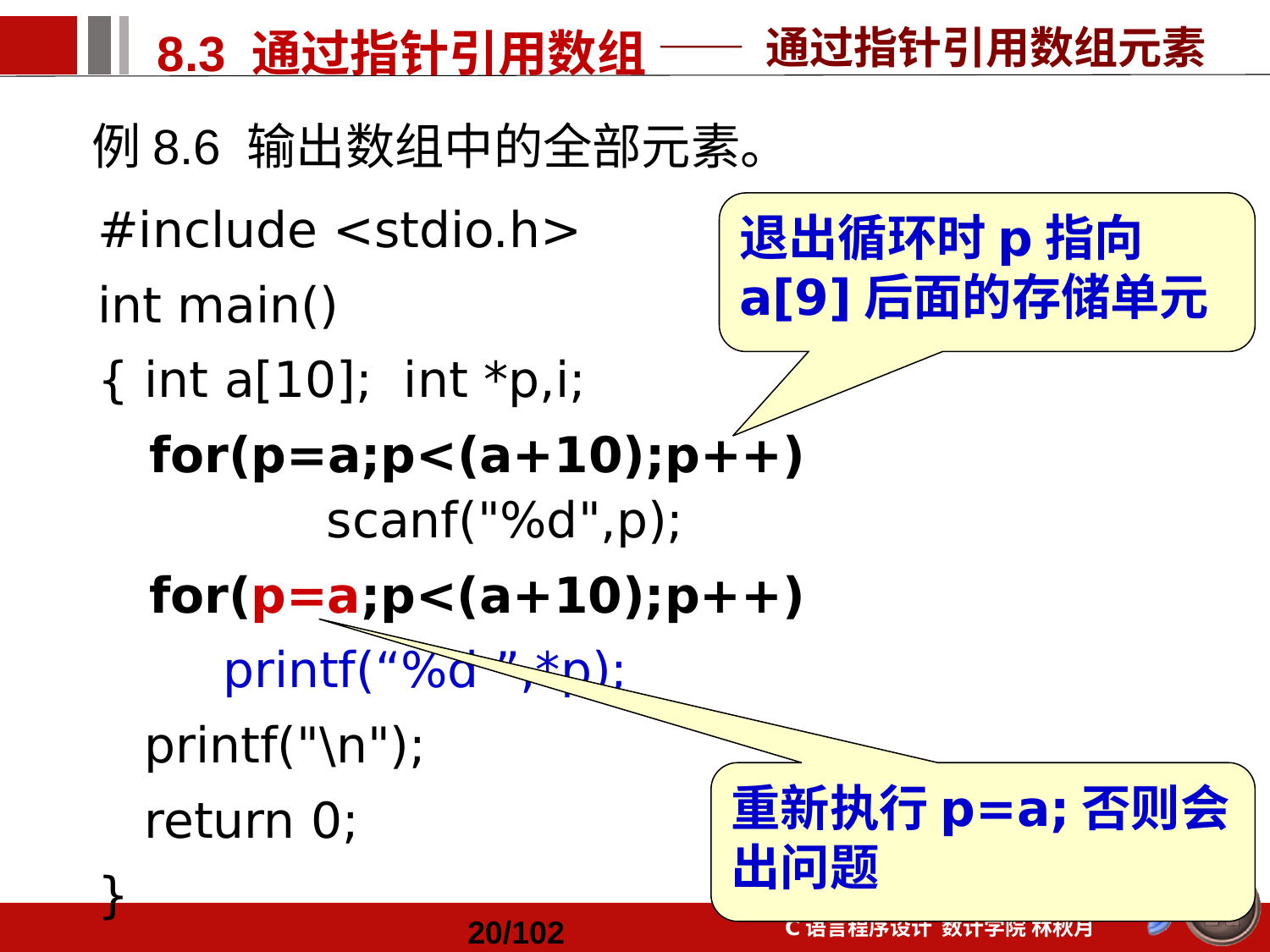

—— 通过指针引用数组元素
  例8.6 输出数组中的全部元素。
#include <stdio.h>
int main()
{ int a[10];  int *p,i;
   for(p=a;p<(a+10);p++)            		    scanf("%d",p);
   for(p=a;p<(a+10);p++)
        printf(“%d ”,*p);
   printf("\n");
   return 0;
}
退出循环时p指向a[9]后面的存储单元
重新执行p=a;否则会出问题